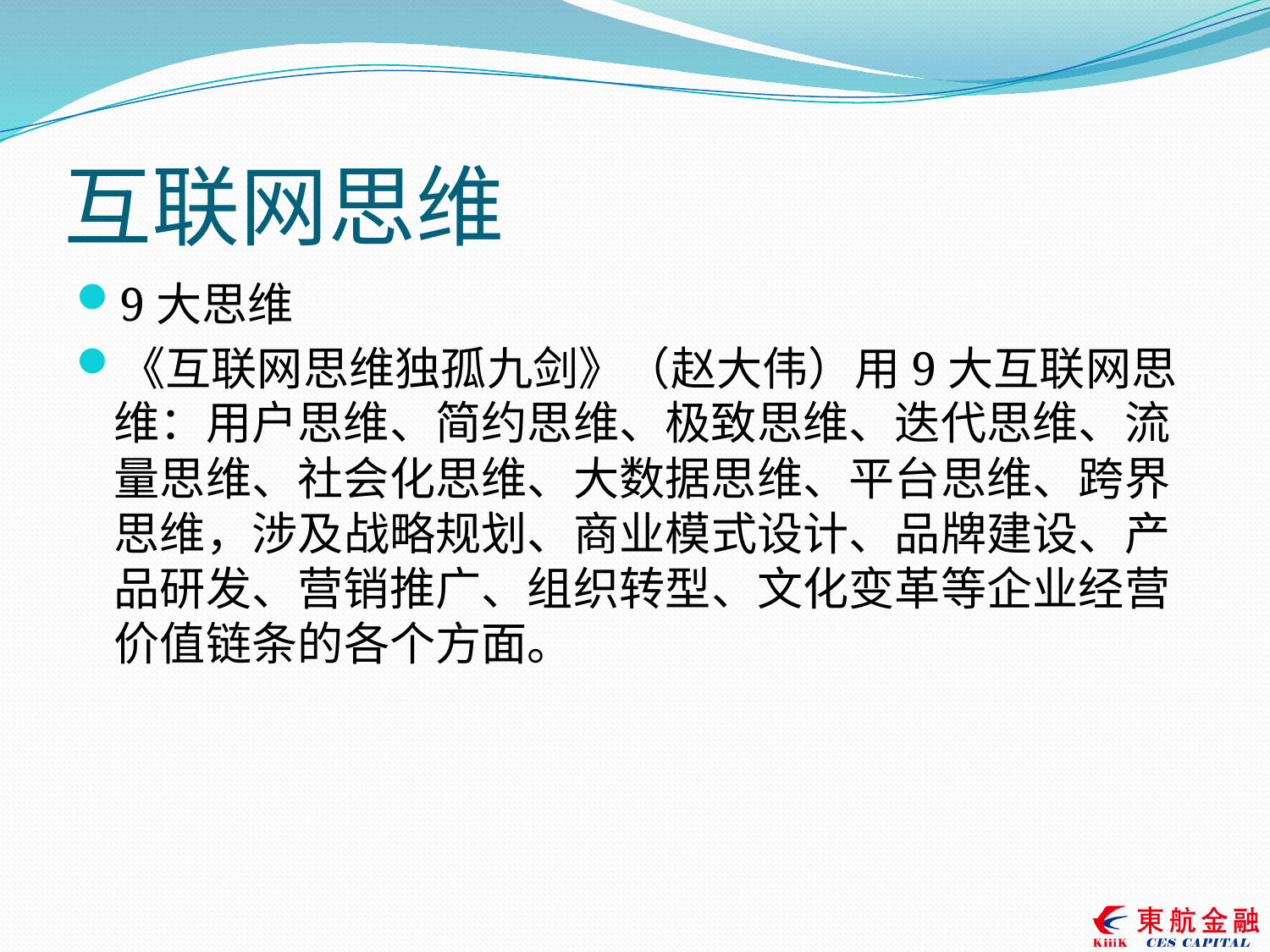

# 互联网思维
9大思维
《互联网思维独孤九剑》（赵大伟）用9大互联网思维：用户思维、简约思维、极致思维、迭代思维、流量思维、社会化思维、大数据思维、平台思维、跨界思维，涉及战略规划、商业模式设计、品牌建设、产品研发、营销推广、组织转型、文化变革等企业经营价值链条的各个方面。